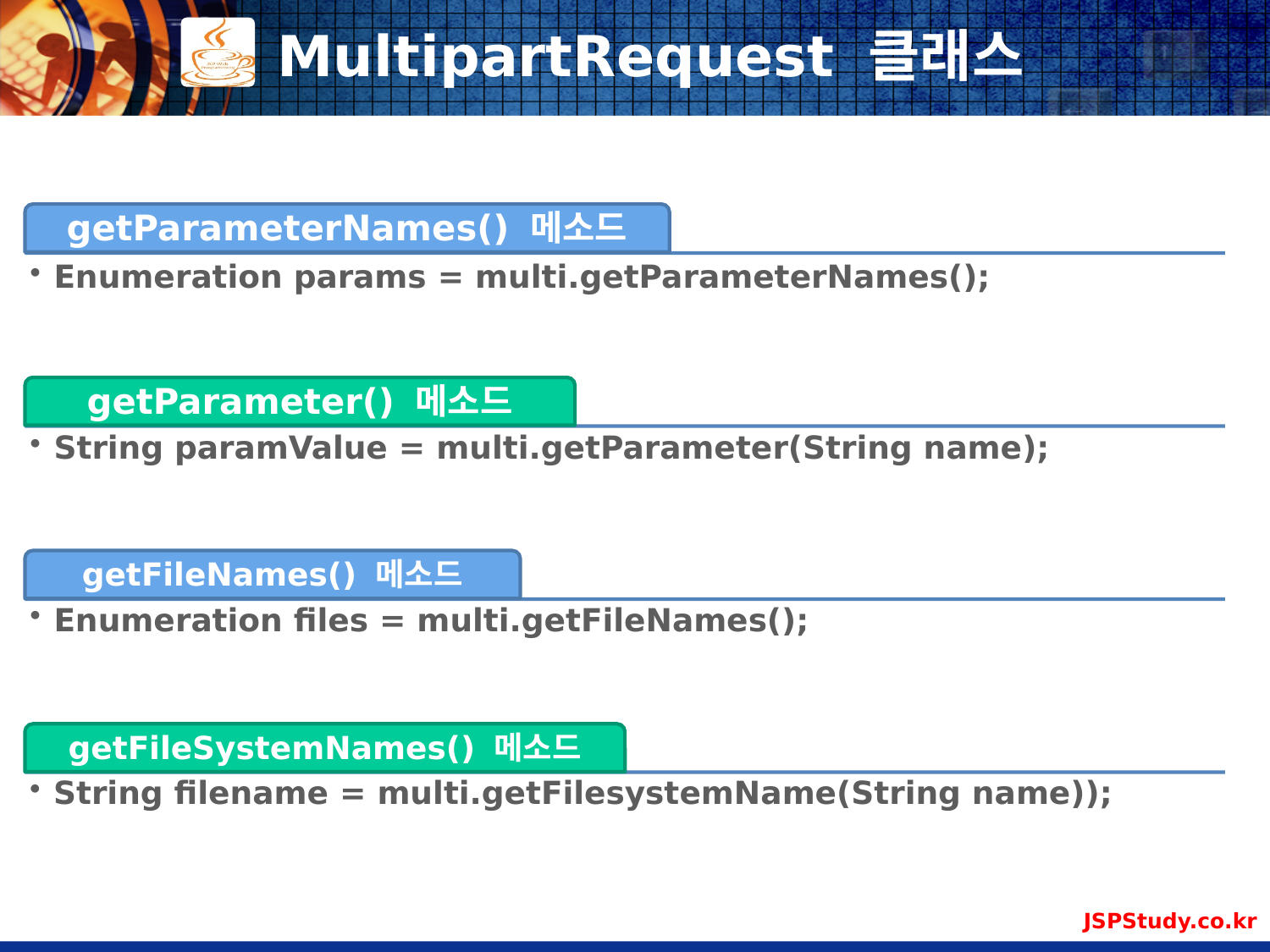

# MultipartRequest 클래스

getParameterNames() 메소드
Enumeration params = multi.getParameterNames();

getParameter() 메소드
String paramValue = multi.getParameter(String name);

getFileNames() 메소드
Enumeration files = multi.getFileNames();

getFileSystemNames() 메소드
String filename = multi.getFilesystemName(String name));
JSPStudy.co.kr